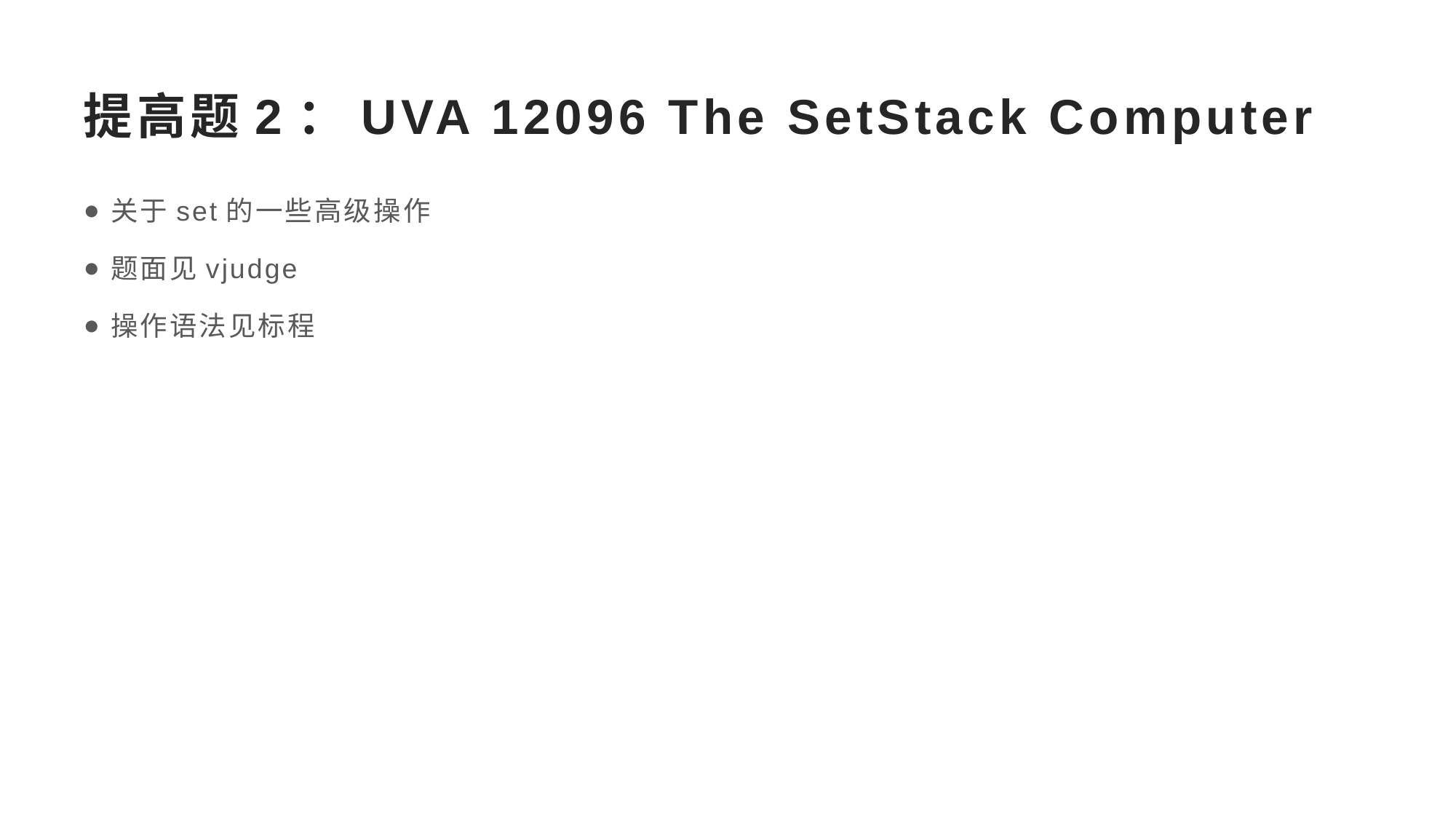

# 提高题2：UVA 12096 The SetStack Computer
关于set的一些高级操作
题面见vjudge
操作语法见标程